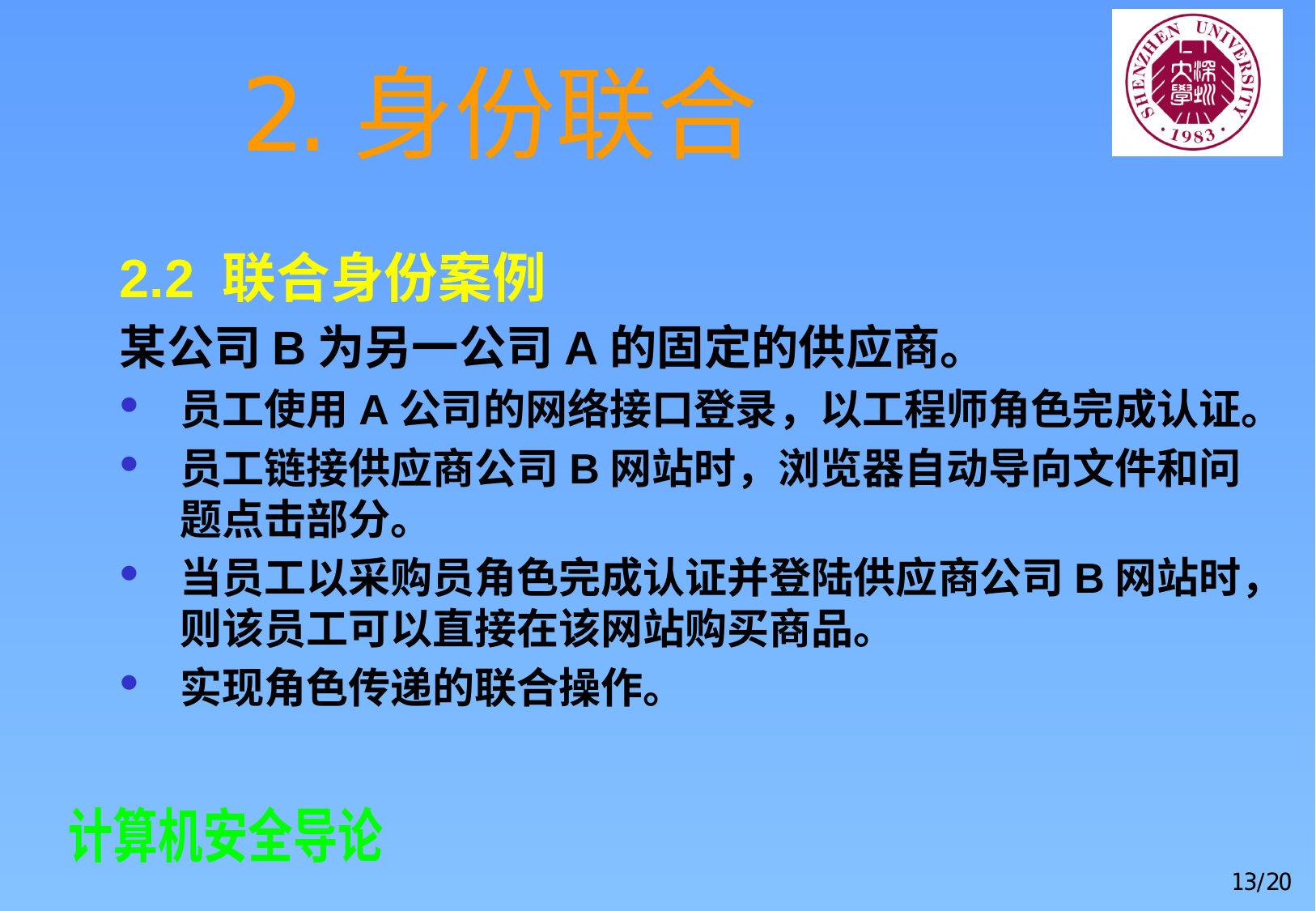

# 2.身份联合
2.2 联合身份案例
某公司B为另一公司A的固定的供应商。
员工使用A公司的网络接口登录，以工程师角色完成认证。
员工链接供应商公司B网站时，浏览器自动导向文件和问题点击部分。
当员工以采购员角色完成认证并登陆供应商公司B网站时，则该员工可以直接在该网站购买商品。
实现角色传递的联合操作。

13/20